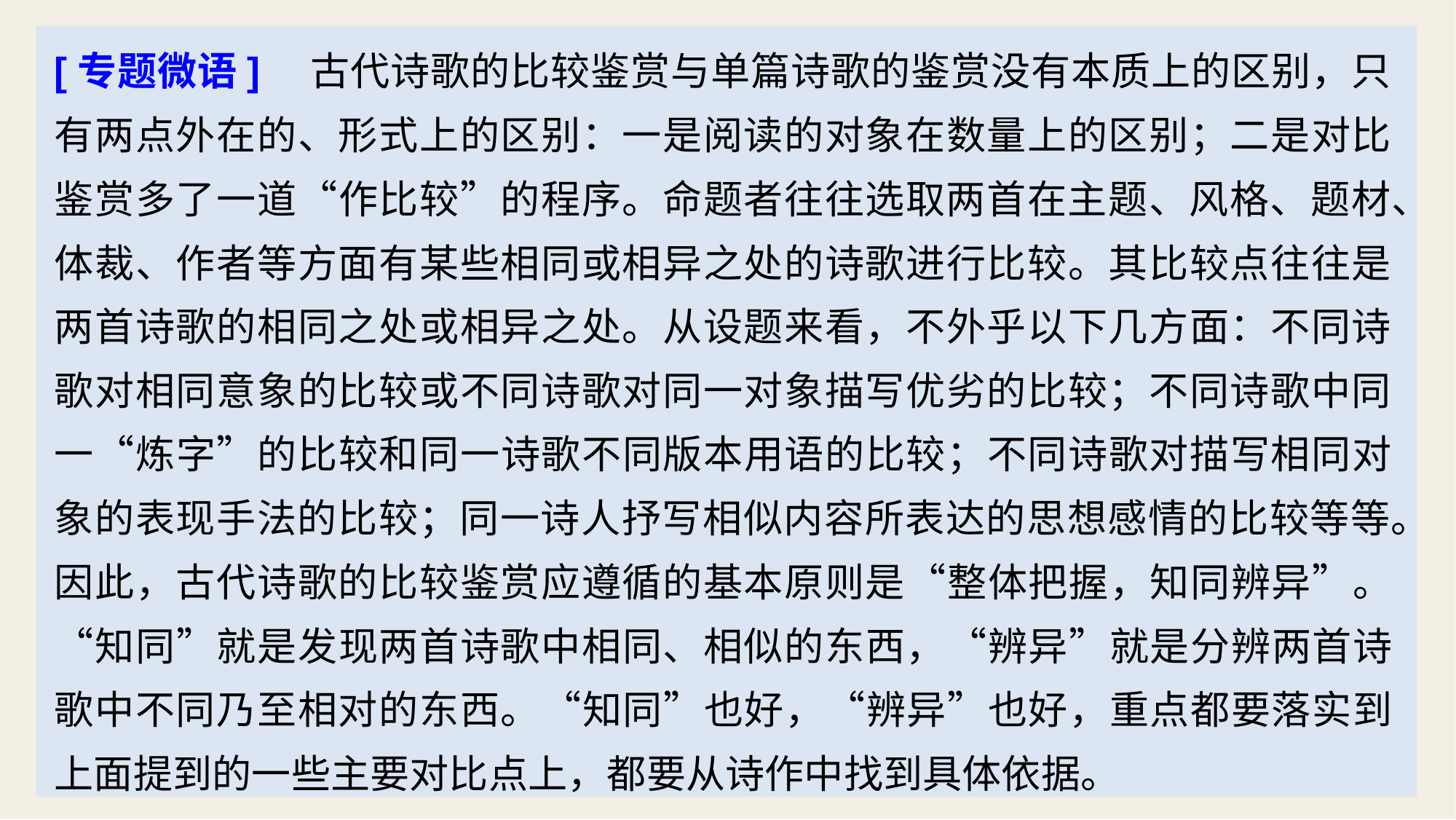

[专题微语]　古代诗歌的比较鉴赏与单篇诗歌的鉴赏没有本质上的区别，只有两点外在的、形式上的区别：一是阅读的对象在数量上的区别；二是对比鉴赏多了一道“作比较”的程序。命题者往往选取两首在主题、风格、题材、体裁、作者等方面有某些相同或相异之处的诗歌进行比较。其比较点往往是两首诗歌的相同之处或相异之处。从设题来看，不外乎以下几方面：不同诗歌对相同意象的比较或不同诗歌对同一对象描写优劣的比较；不同诗歌中同一“炼字”的比较和同一诗歌不同版本用语的比较；不同诗歌对描写相同对象的表现手法的比较；同一诗人抒写相似内容所表达的思想感情的比较等等。因此，古代诗歌的比较鉴赏应遵循的基本原则是“整体把握，知同辨异”。“知同”就是发现两首诗歌中相同、相似的东西，“辨异”就是分辨两首诗歌中不同乃至相对的东西。“知同”也好，“辨异”也好，重点都要落实到上面提到的一些主要对比点上，都要从诗作中找到具体依据。